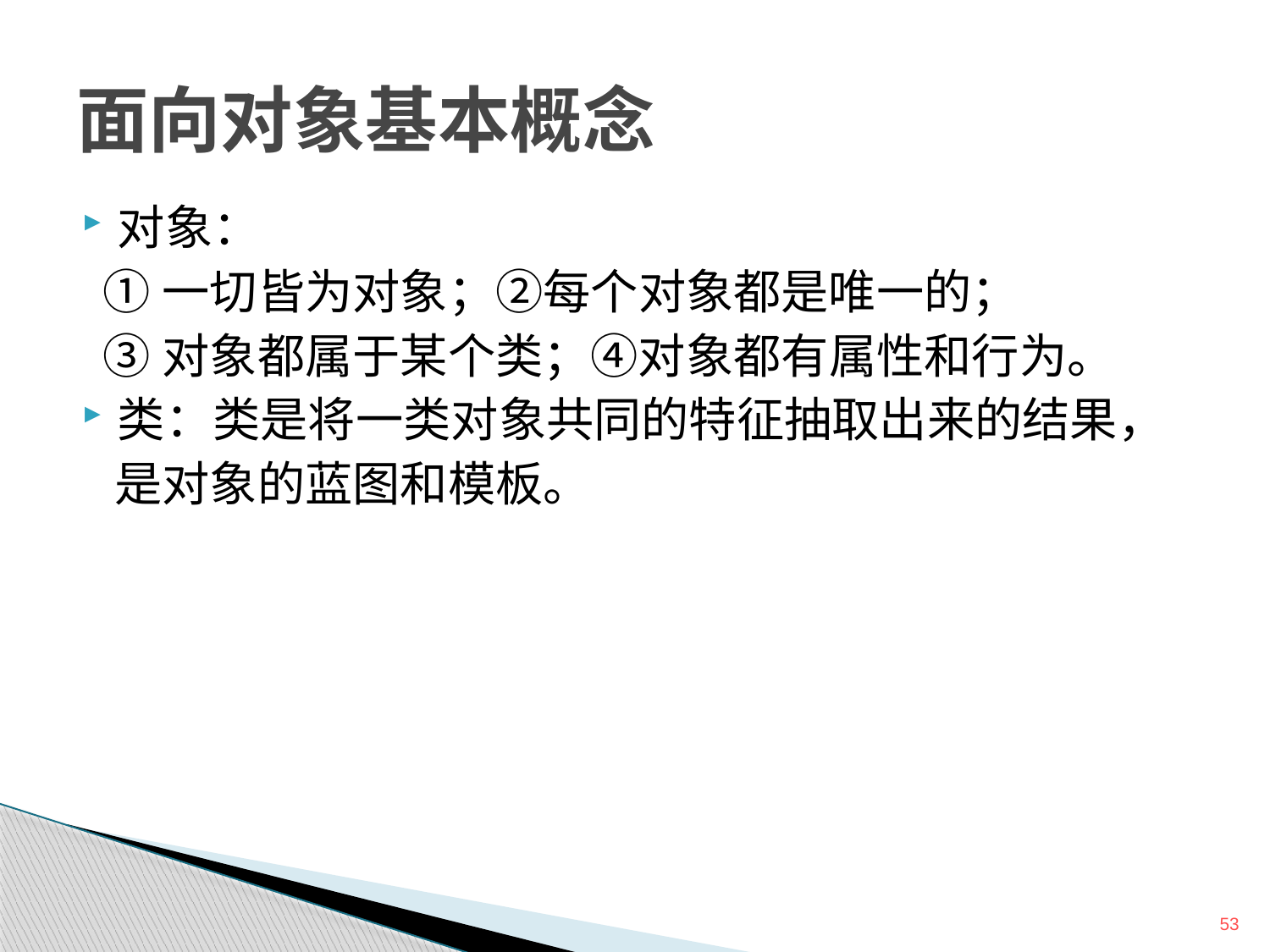

# 面向对象基本概念
对象：
  ①一切皆为对象；②每个对象都是唯一的；
  ③对象都属于某个类；④对象都有属性和行为。
类：类是将一类对象共同的特征抽取出来的结果，
  是对象的蓝图和模板。

53